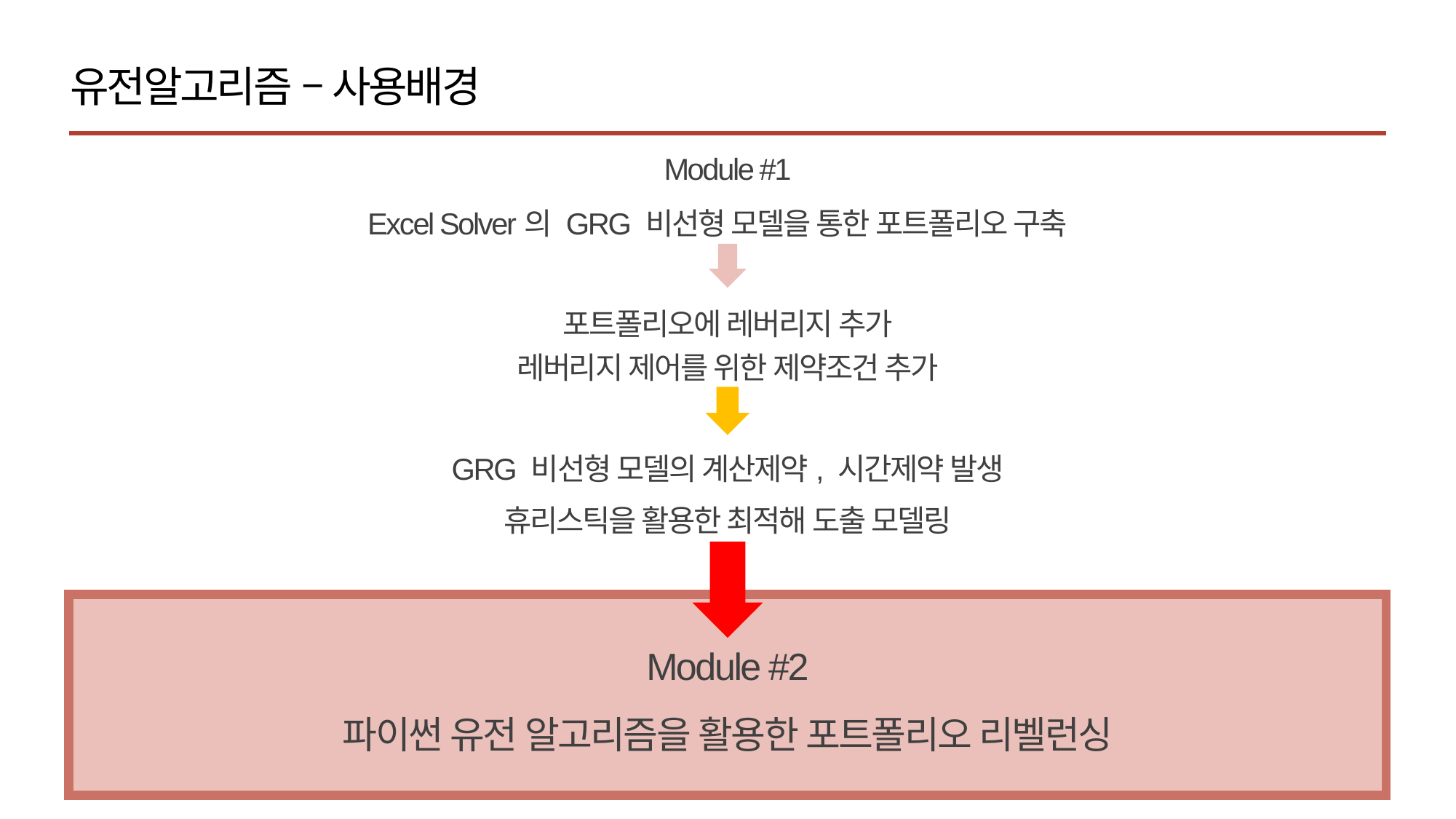

유전알고리즘 – 사용배경
Module #1
Excel Solver의 GRG 비선형 모델을 통한 포트폴리오 구축

포트폴리오에 레버리지 추가
레버리지 제어를 위한 제약조건 추가

GRG 비선형 모델의 계산제약, 시간제약 발생
휴리스틱을 활용한 최적해 도출 모델링

Module #2
파이썬 유전 알고리즘을 활용한 포트폴리오 리벨런싱